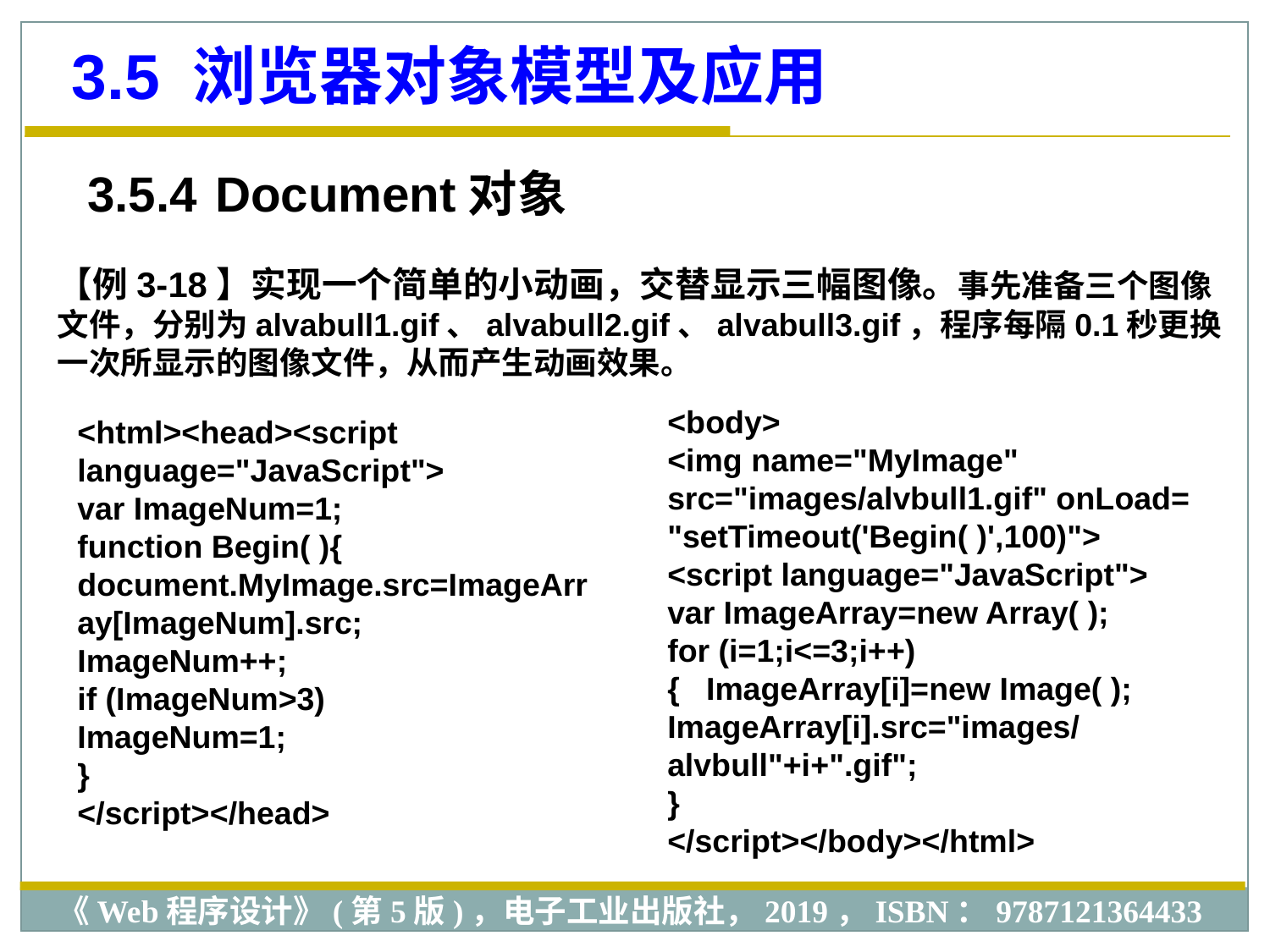

3.5 浏览器对象模型及应用
3.5.4  Document对象
【例3-18】实现一个简单的小动画，交替显示三幅图像。事先准备三个图像文件，分别为alvabull1.gif、alvabull2.gif、alvabull3.gif，程序每隔0.1秒更换一次所显示的图像文件，从而产生动画效果。
<body>
<img name="MyImage" src="images/alvbull1.gif" onLoad= "setTimeout('Begin( )',100)">
<script language="JavaScript">
var ImageArray=new Array( );
for (i=1;i<=3;i++)
{   ImageArray[i]=new Image( );
ImageArray[i].src="images/alvbull"+i+".gif";
}
</script></body></html>
<html><head><script language="JavaScript">
var ImageNum=1;
function Begin( ){
document.MyImage.src=ImageArray[ImageNum].src;
ImageNum++;
if (ImageNum>3)
ImageNum=1;
}
</script></head>